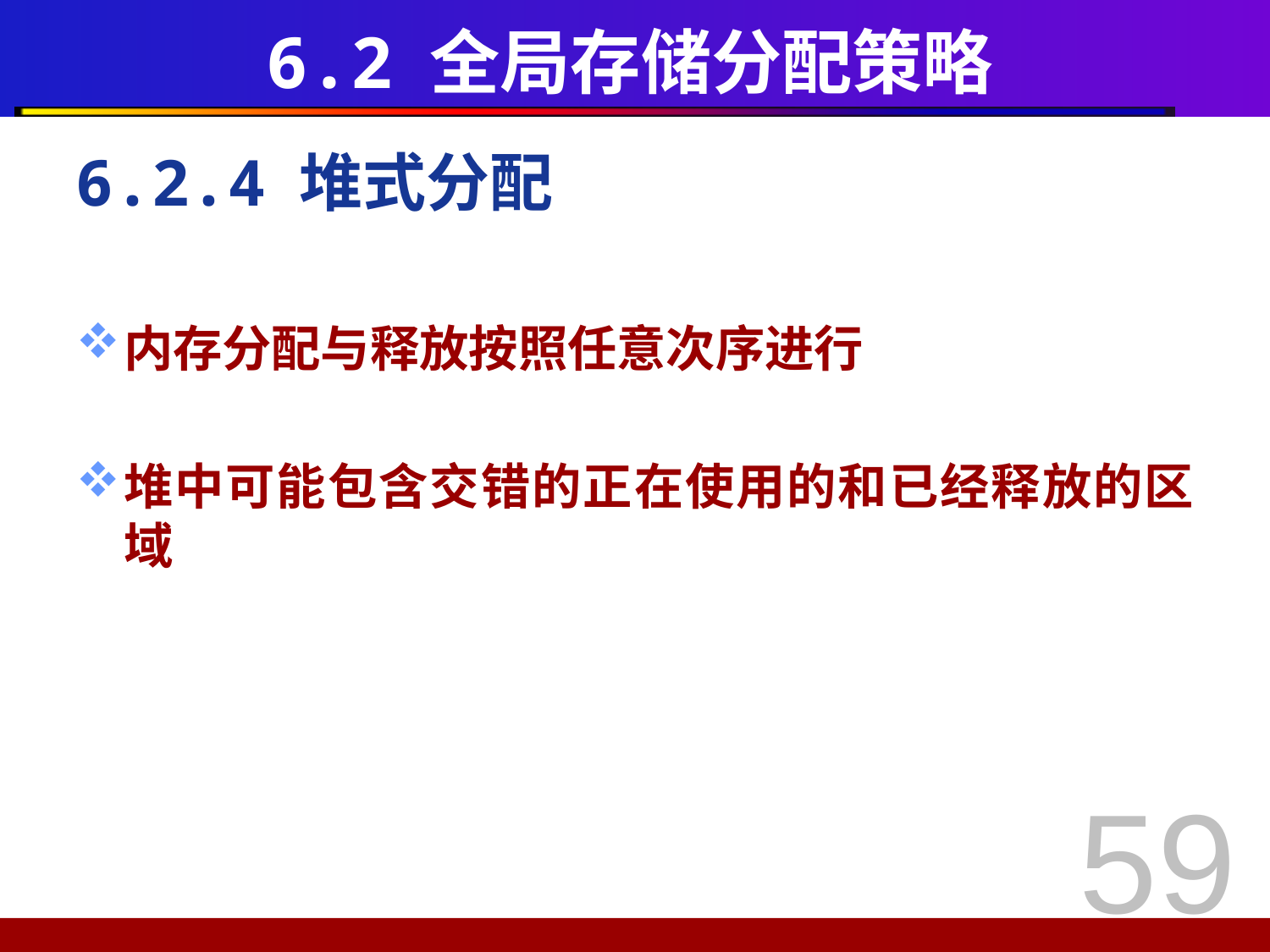

# 6.2 全局存储分配策略
6.2.4 堆式分配

内存分配与释放按照任意次序进行

堆中可能包含交错的正在使用的和已经释放的区域

59